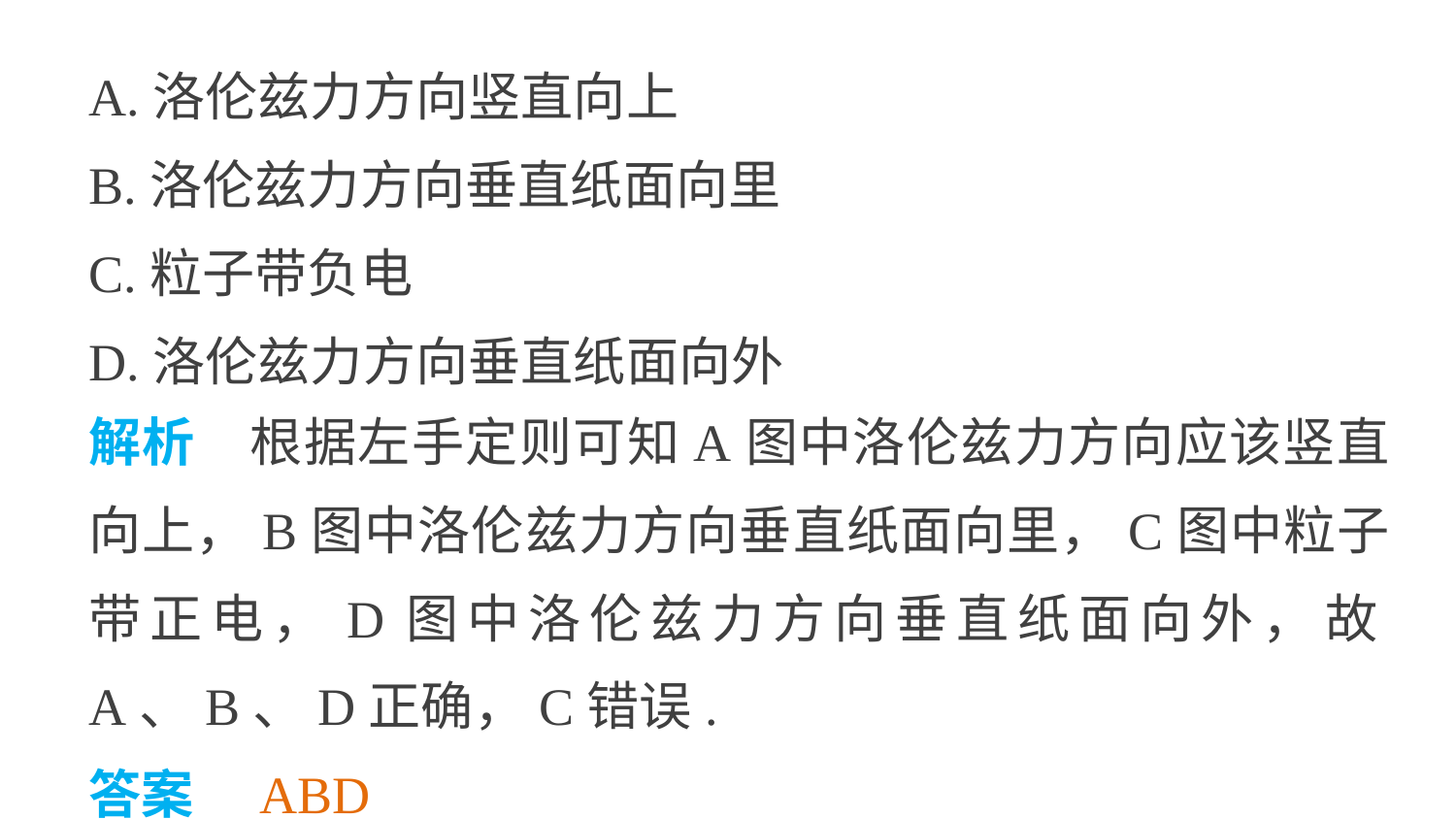

A.洛伦兹力方向竖直向上
B.洛伦兹力方向垂直纸面向里
C.粒子带负电
D.洛伦兹力方向垂直纸面向外
解析　根据左手定则可知A图中洛伦兹力方向应该竖直向上，B图中洛伦兹力方向垂直纸面向里，C图中粒子带正电，D图中洛伦兹力方向垂直纸面向外，故A、B、D正确，C错误.
答案　ABD